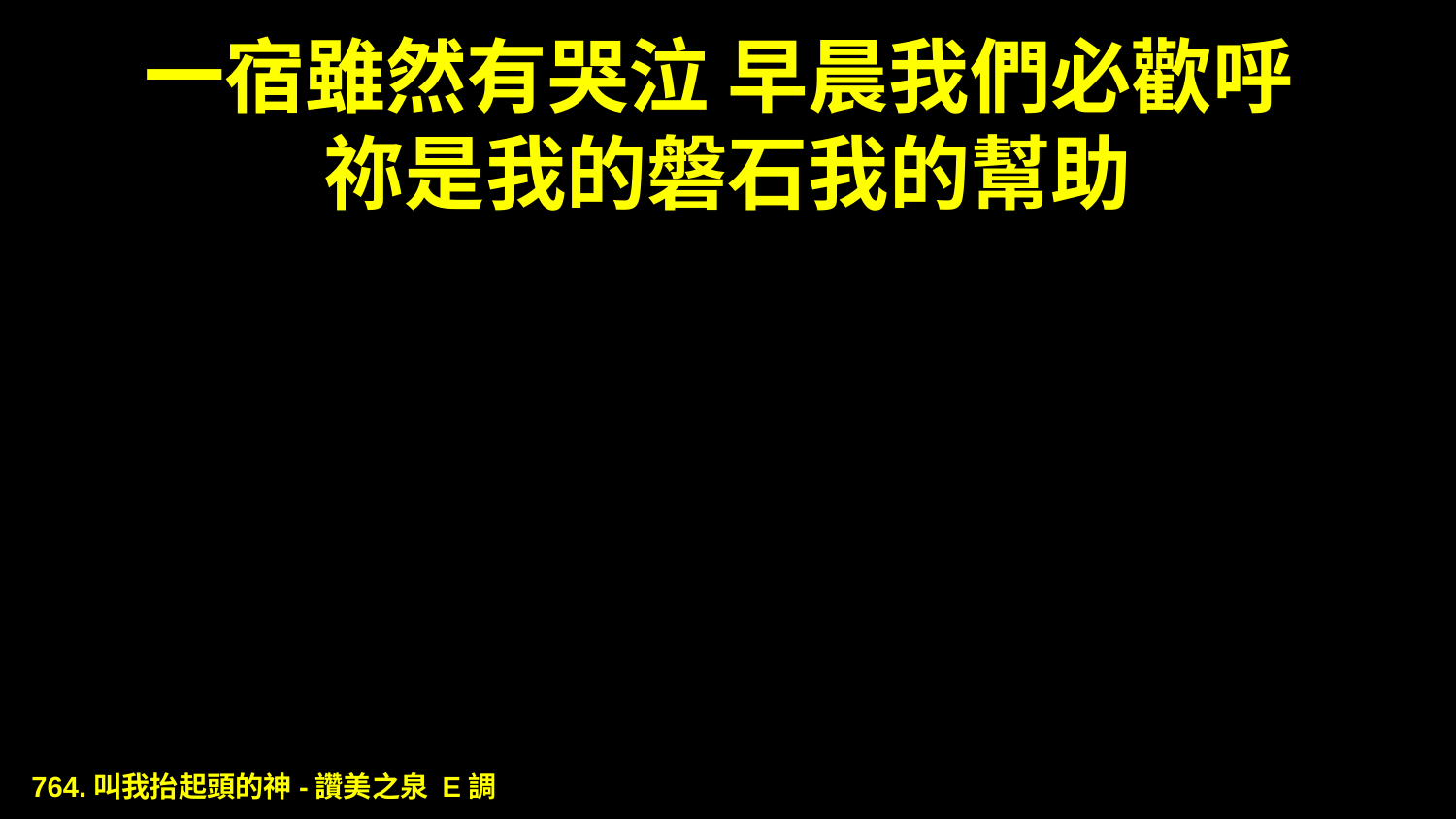

# 一宿雖然有哭泣 早晨我們必歡呼 祢是我的磐石我的幫助
764.叫我抬起頭的神-讚美之泉 E調